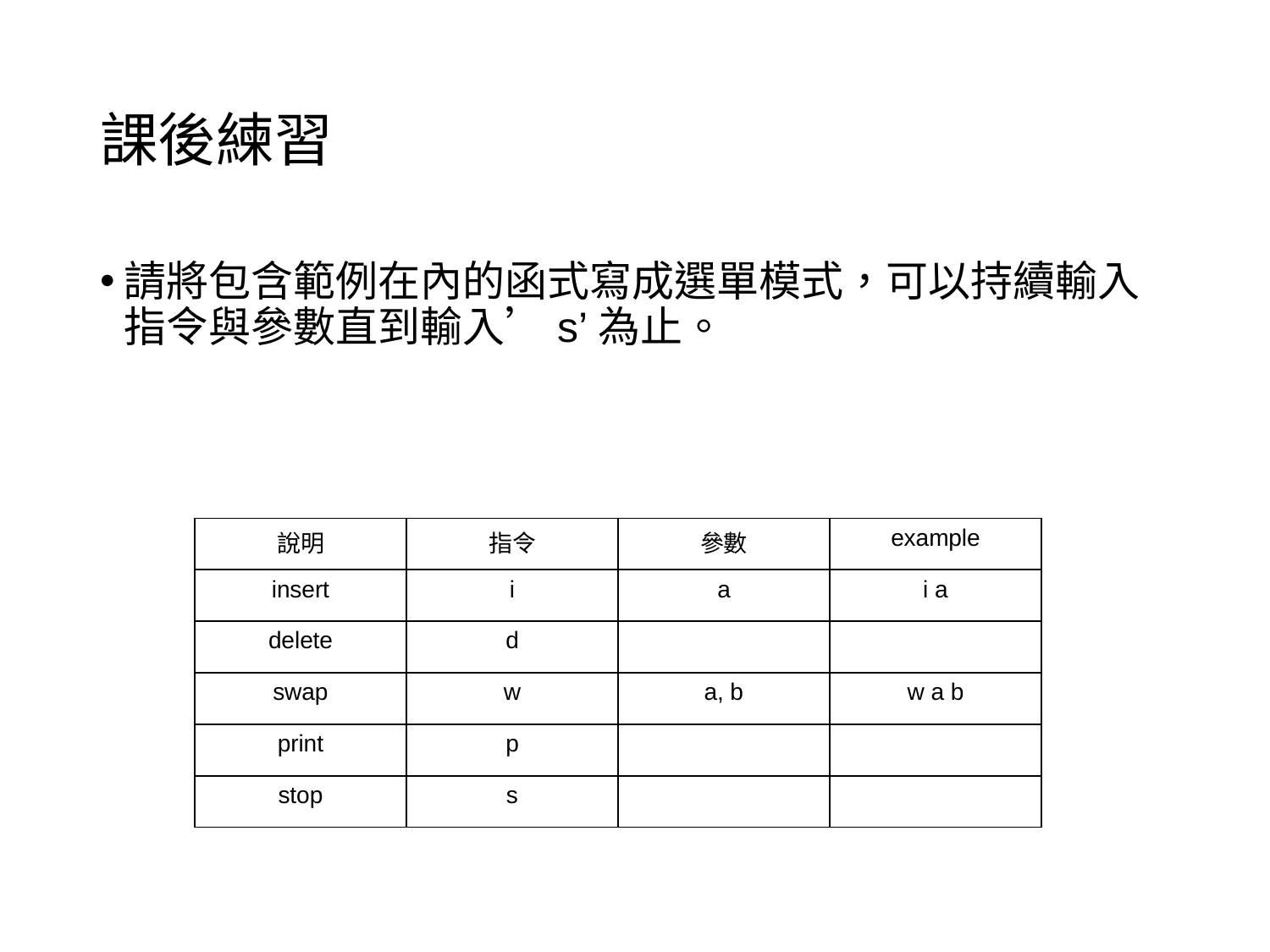

# 課後練習
請將包含範例在內的函式寫成選單模式，可以持續輸入指令與參數直到輸入’s’為止。
| 說明 | 指令 | 參數 | example |
| --- | --- | --- | --- |
| insert | i | a | i a |
| delete | d |  |  |
| swap | w | a, b | w a b |
| print | p |  |  |
| stop | s |  |  |